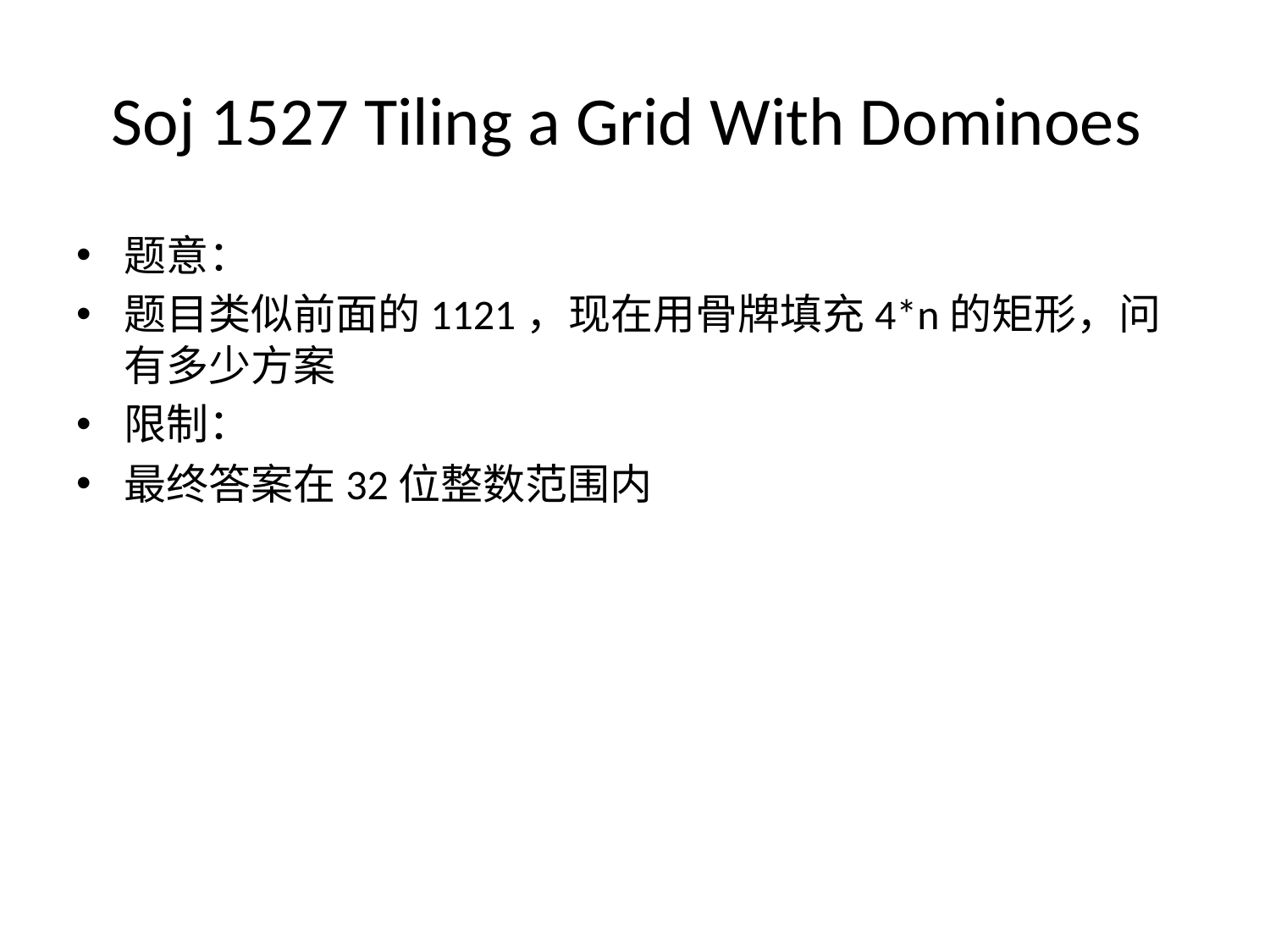

# Soj 1527 Tiling a Grid With Dominoes
题意：
题目类似前面的1121，现在用骨牌填充4*n的矩形，问有多少方案
限制：
最终答案在32位整数范围内